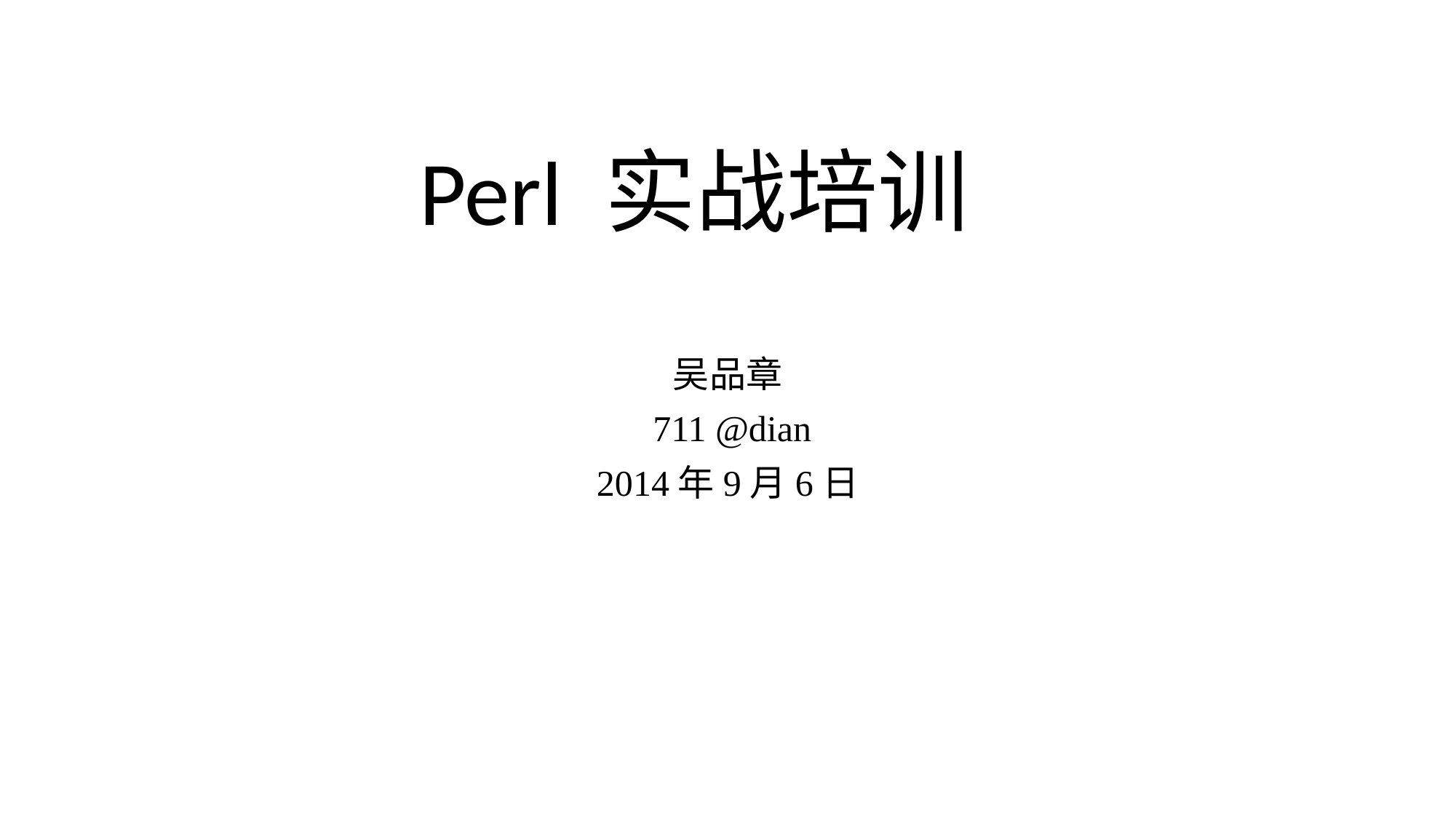

# Perl 实战培训
吴品章
 711 @dian
2014年9月6日